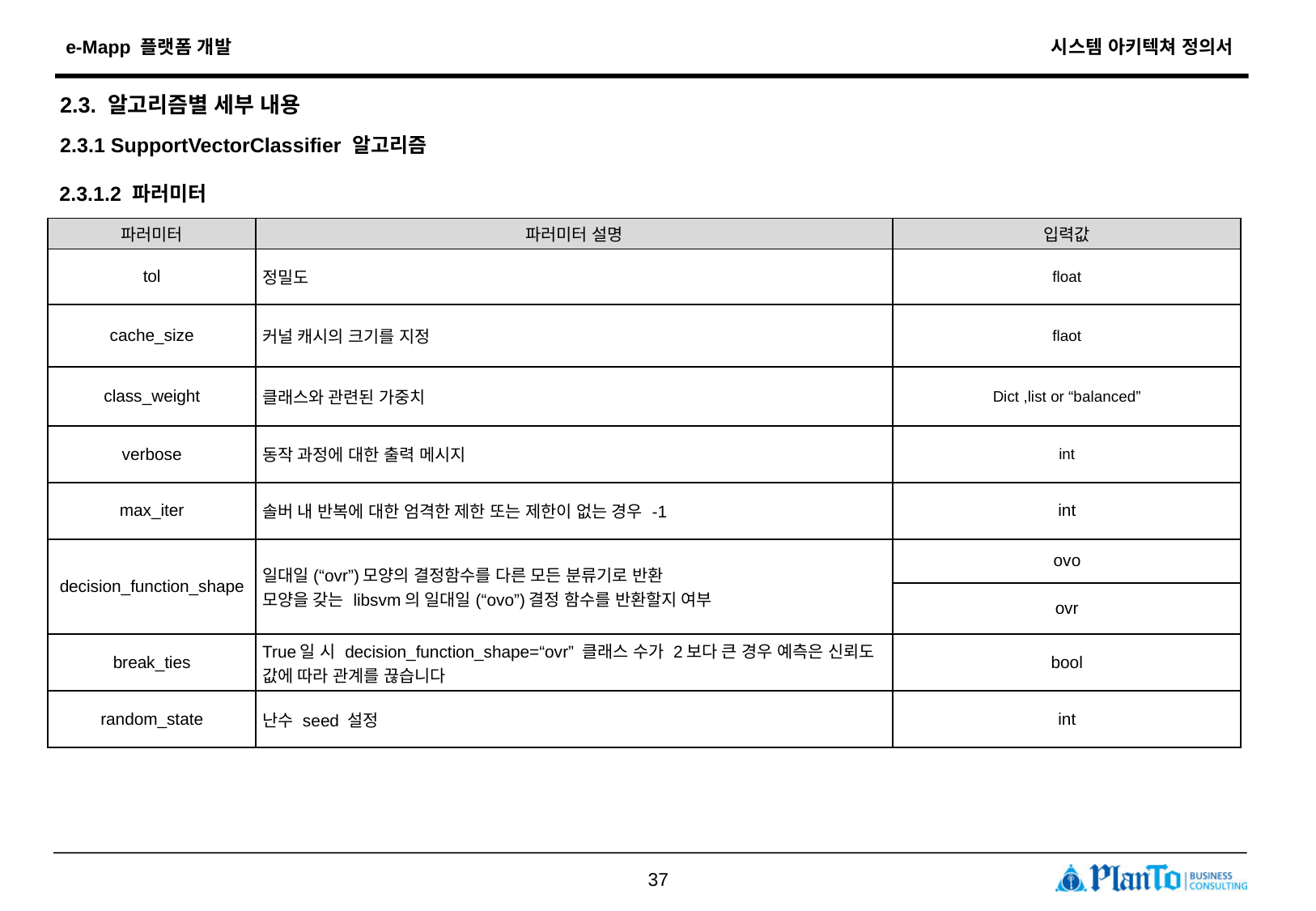

2.3. 알고리즘별 세부 내용
2.3.1 SupportVectorClassifier 알고리즘
2.3.1.2 파러미터
| 파러미터 | 파러미터 설명 | 입력값 |
| --- | --- | --- |
| tol | 정밀도 | float |
| cache\_size | 커널 캐시의 크기를 지정 | flaot |
| class\_weight | 클래스와 관련된 가중치 | Dict ,list or “balanced” |
| verbose | 동작 과정에 대한 출력 메시지 | int |
| max\_iter | 솔버 내 반복에 대한 엄격한 제한 또는 제한이 없는 경우 -1 | int |
| decision\_function\_shape | 일대일(“ovr”)모양의 결정함수를 다른 모든 분류기로 반환 모양을 갖는 libsvm의 일대일(“ovo”)결정 함수를 반환할지 여부 | ovo |
|  |  | ovr |
| break\_ties | True일 시 decision\_function\_shape=“ovr” 클래스 수가 2보다 큰 경우 예측은 신뢰도 값에 따라 관계를 끊습니다 | bool |
| random\_state | 난수 seed 설정 | int |